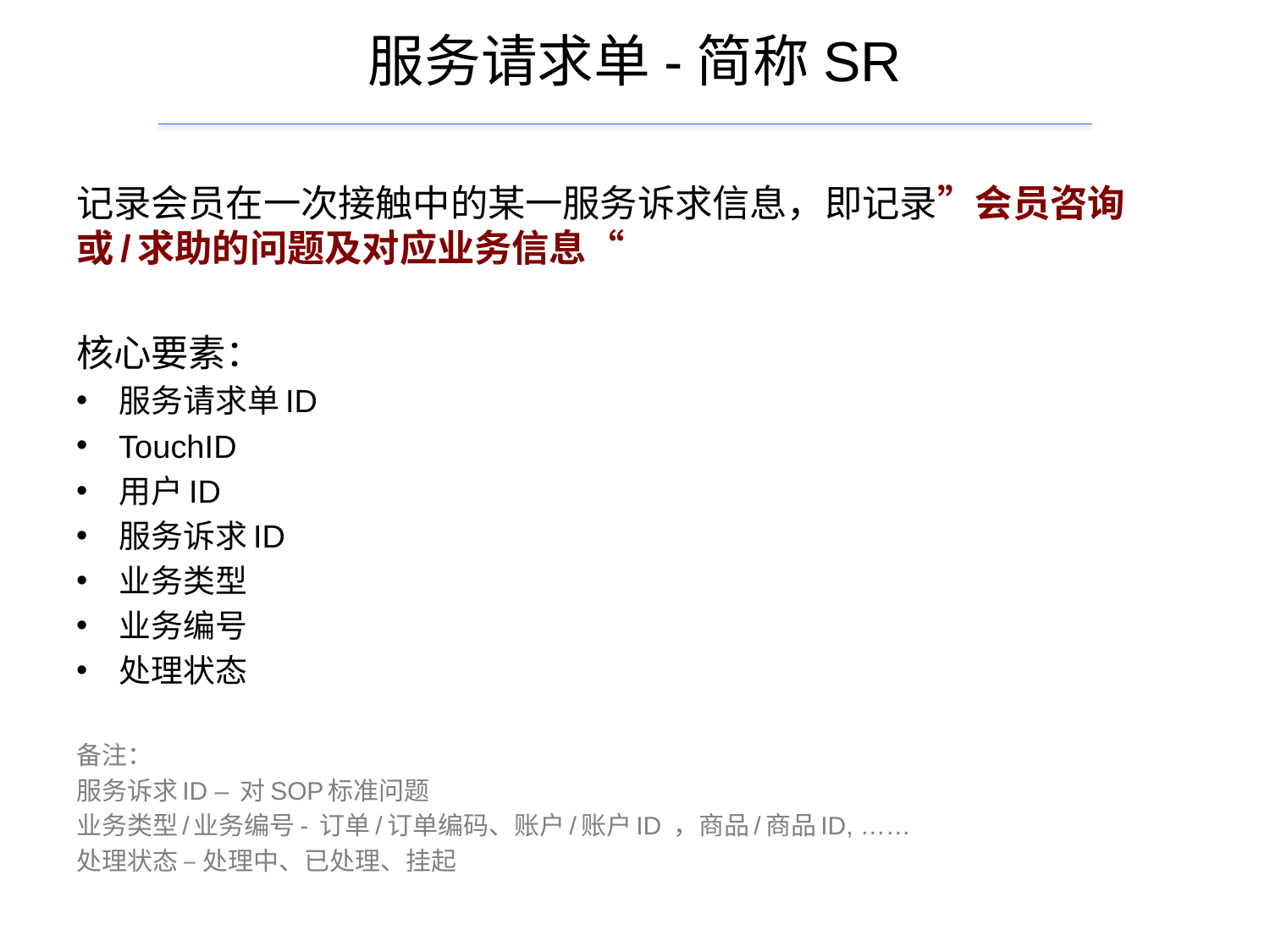

# 服务请求单-简称SR
记录会员在一次接触中的某一服务诉求信息，即记录”会员咨询或/求助的问题及对应业务信息“

核心要素：
服务请求单ID
TouchID
用户ID
服务诉求ID
业务类型
业务编号
处理状态

备注：
服务诉求ID – 对SOP标准问题
业务类型/业务编号- 订单/订单编码、账户/账户ID ，商品/商品ID, ……
处理状态 – 处理中、已处理、挂起